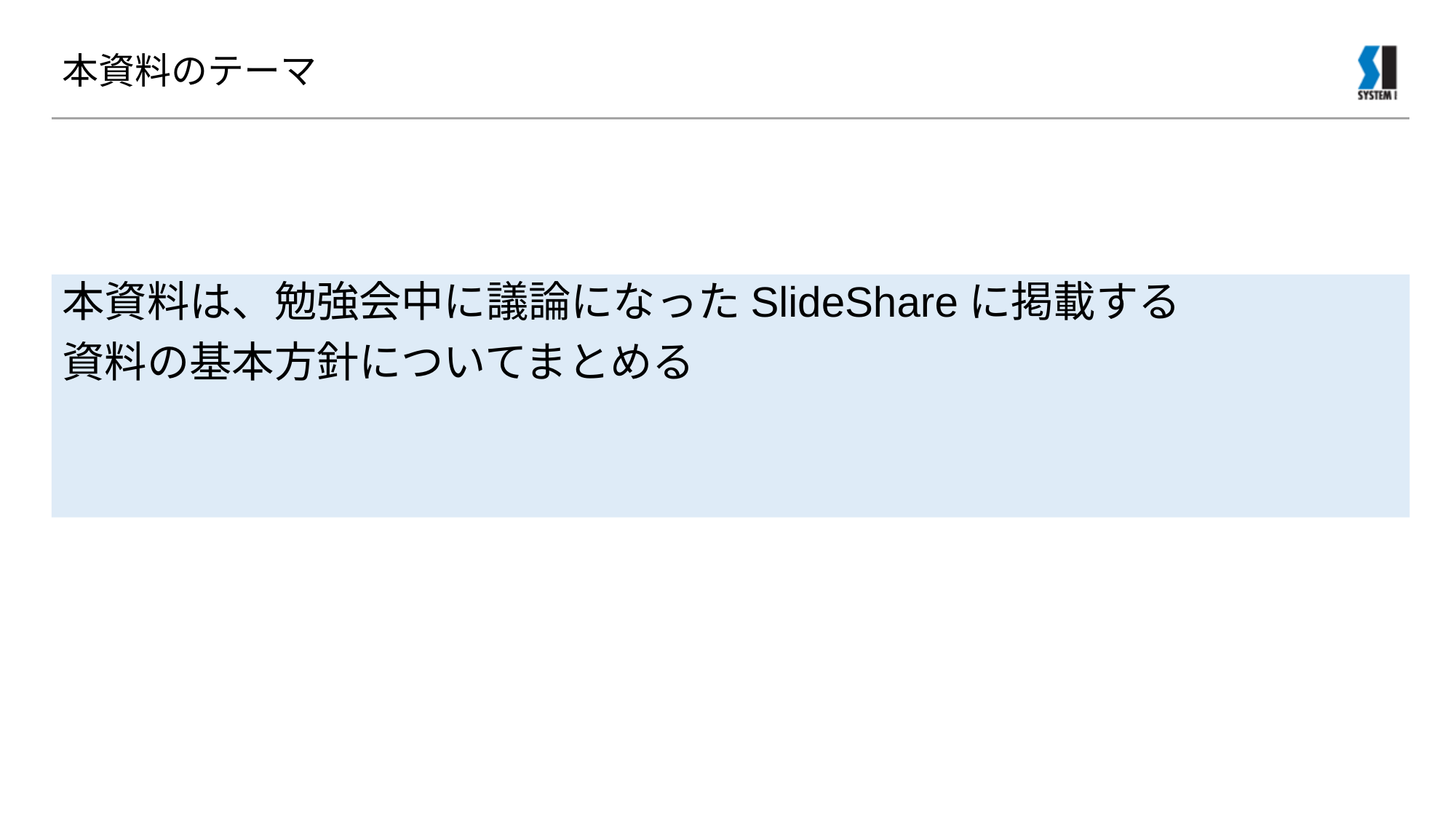

# 本資料のテーマ
本資料は、勉強会中に議論になったSlideShareに掲載する
資料の基本方針についてまとめる